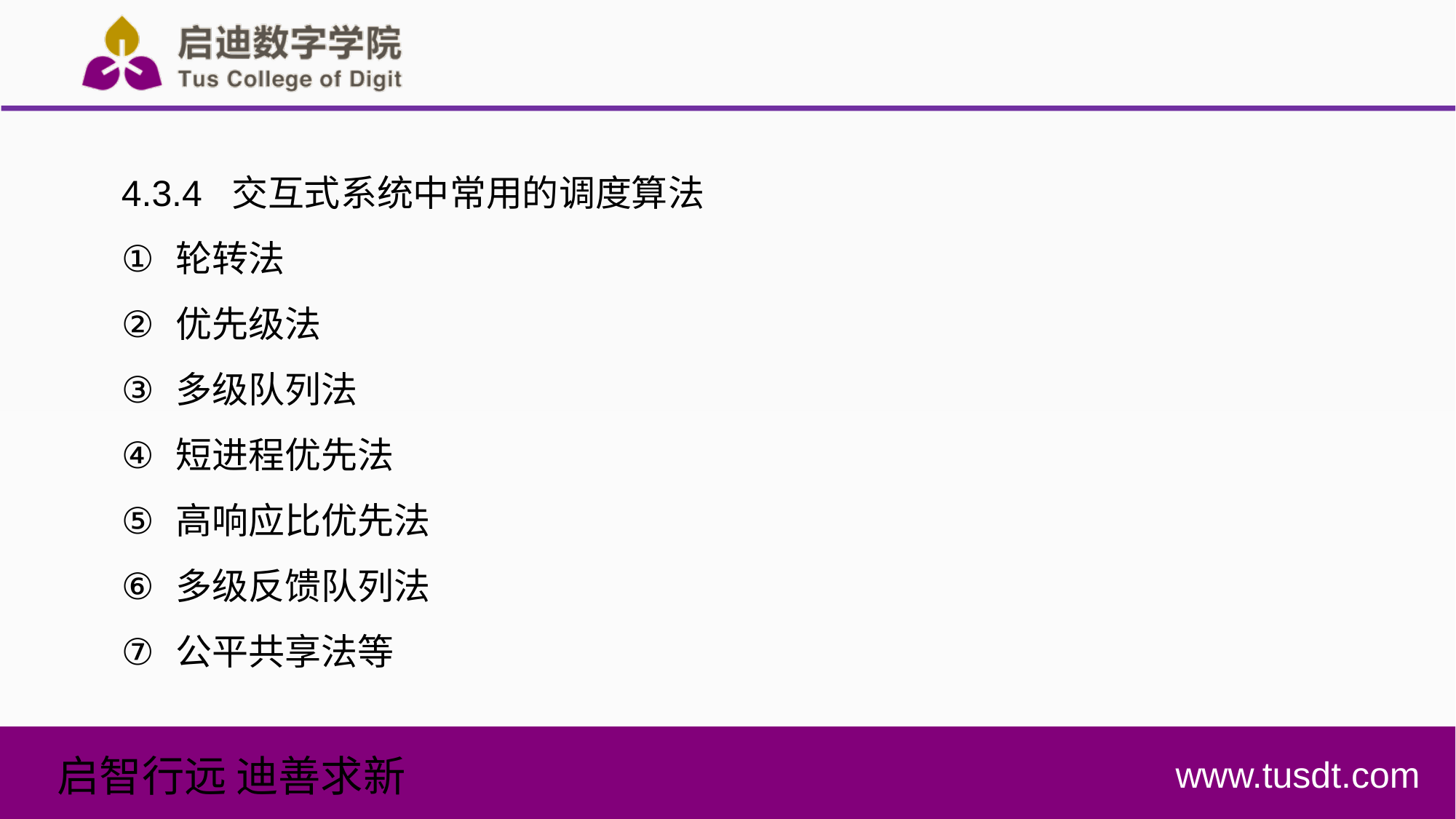

4.3.4  交互式系统中常用的调度算法
轮转法
优先级法
多级队列法
短进程优先法
高响应比优先法
多级反馈队列法
公平共享法等